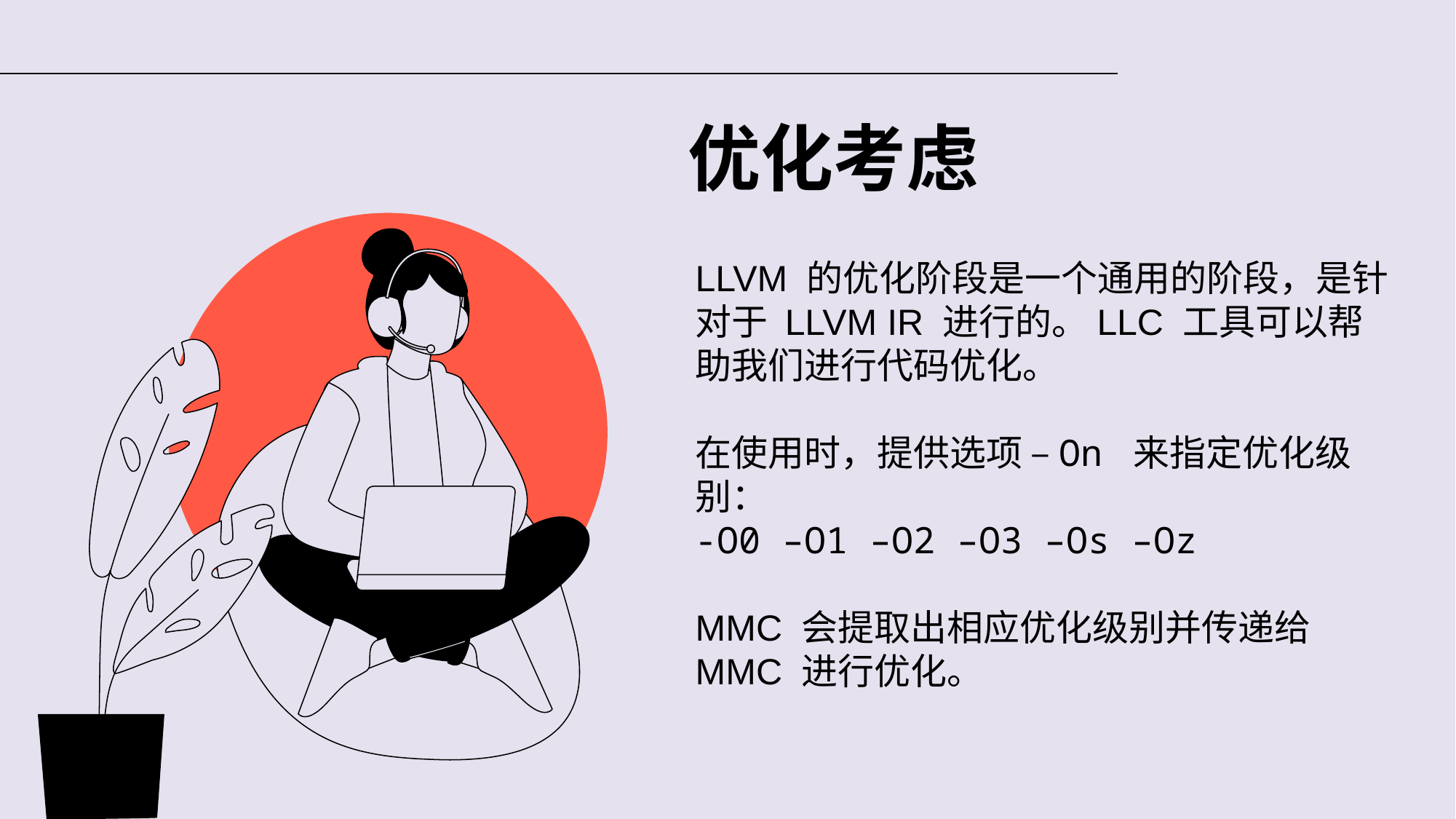

# 优化考虑

LLVM 的优化阶段是一个通用的阶段，是针对于 LLVM IR 进行的。LLC 工具可以帮助我们进行代码优化。

在使用时，提供选项 –On 来指定优化级别：
-O0 –O1 –O2 –O3 –Os –Oz

MMC 会提取出相应优化级别并传递给 MMC 进行优化。